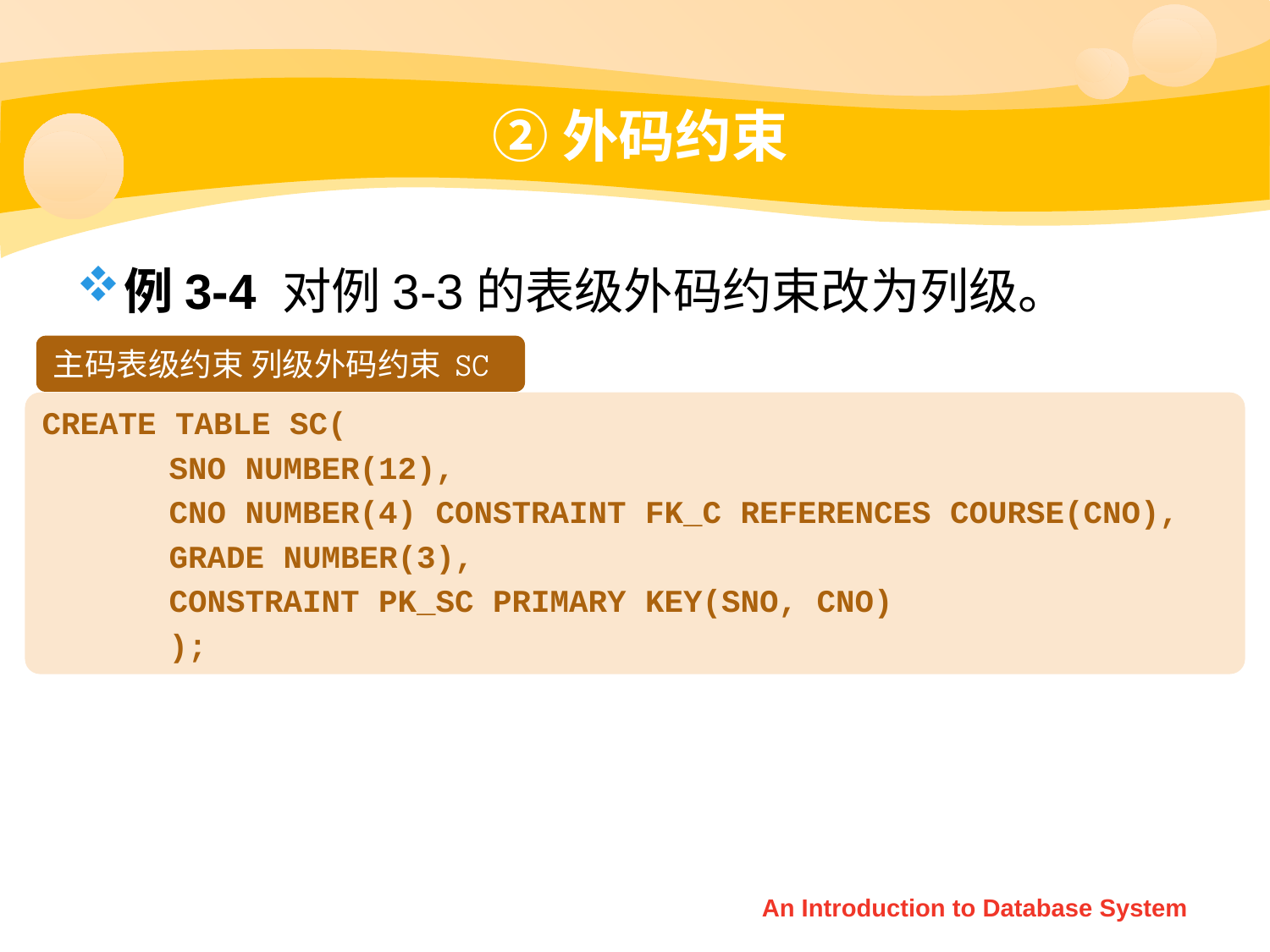

# ②外码约束
例3-4 对例3-3的表级外码约束改为列级。
主码表级约束 列级外码约束 SC
CREATE TABLE SC(
	SNO NUMBER(12),
	CNO NUMBER(4) CONSTRAINT FK_C REFERENCES COURSE(CNO),
	GRADE NUMBER(3),
	CONSTRAINT PK_SC PRIMARY KEY(SNO, CNO)
	);

An Introduction to Database System